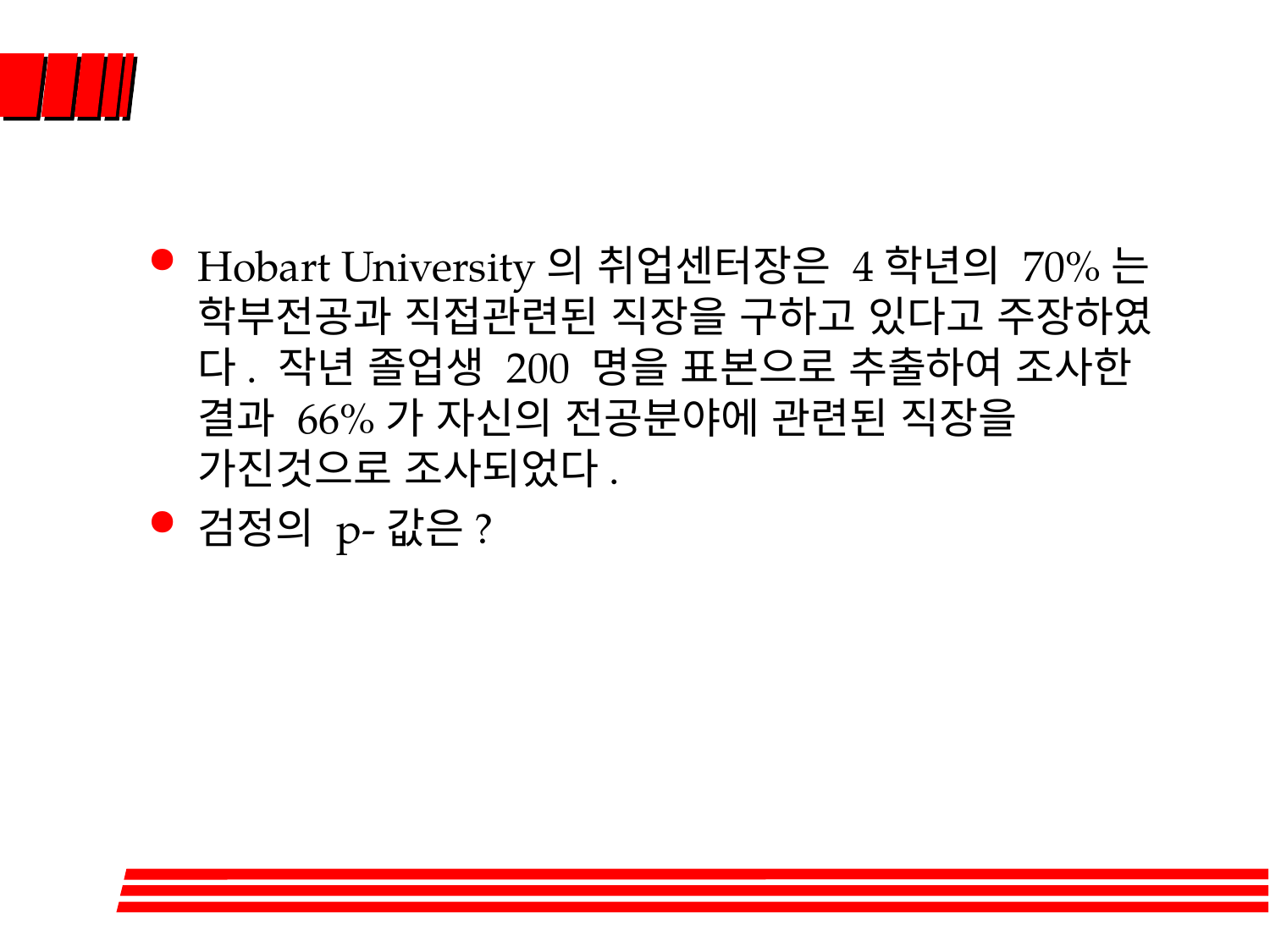

#
Hobart University의 취업센터장은 4학년의 70%는 학부전공과 직접관련된 직장을 구하고 있다고 주장하였다. 작년 졸업생 200 명을 표본으로 추출하여 조사한 결과 66%가 자신의 전공분야에 관련된 직장을 가진것으로 조사되었다.
검정의 p-값은?